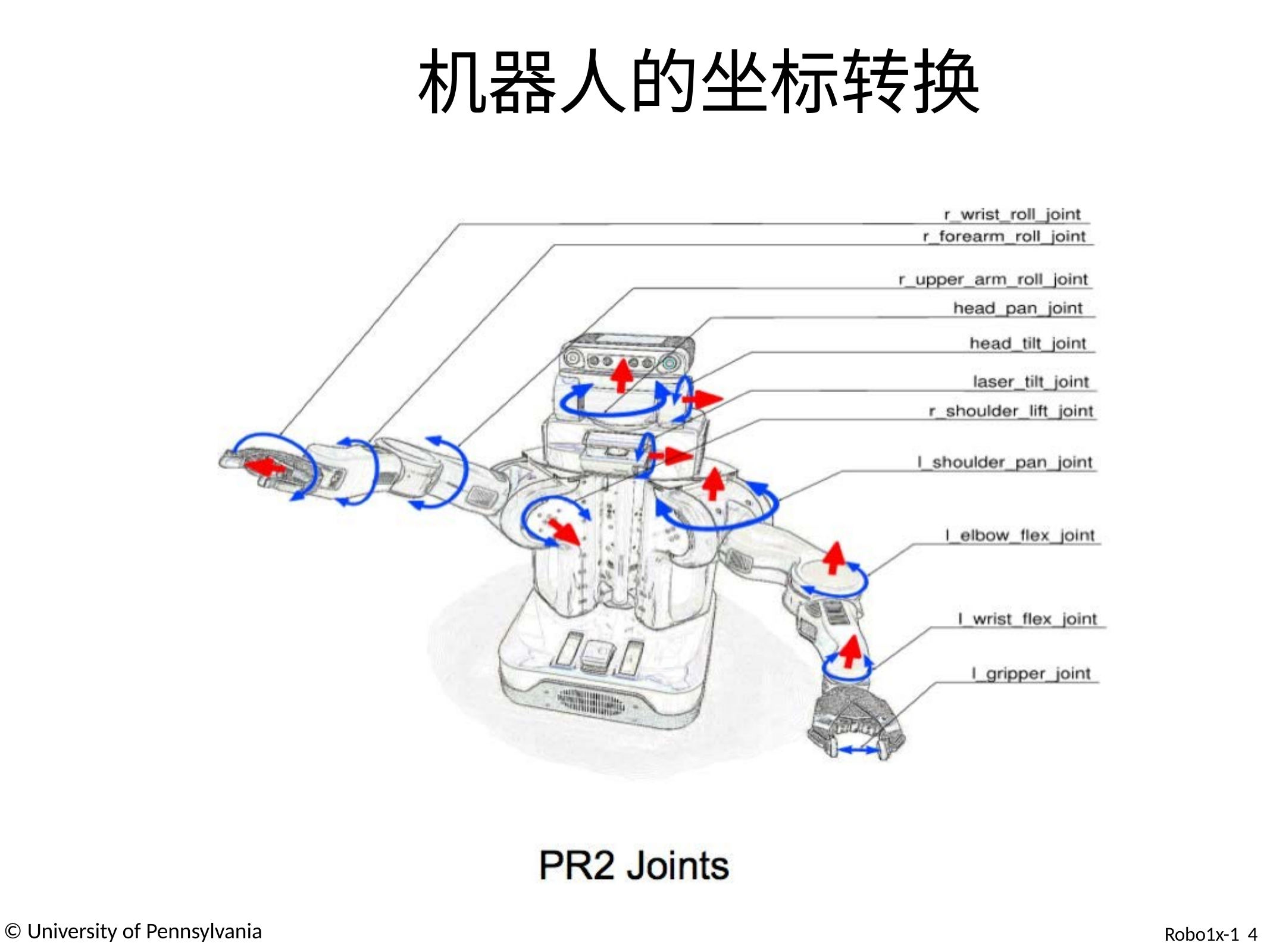

# 机器人的坐标转换

© University of Pennsylvania
Robo1x-1 4